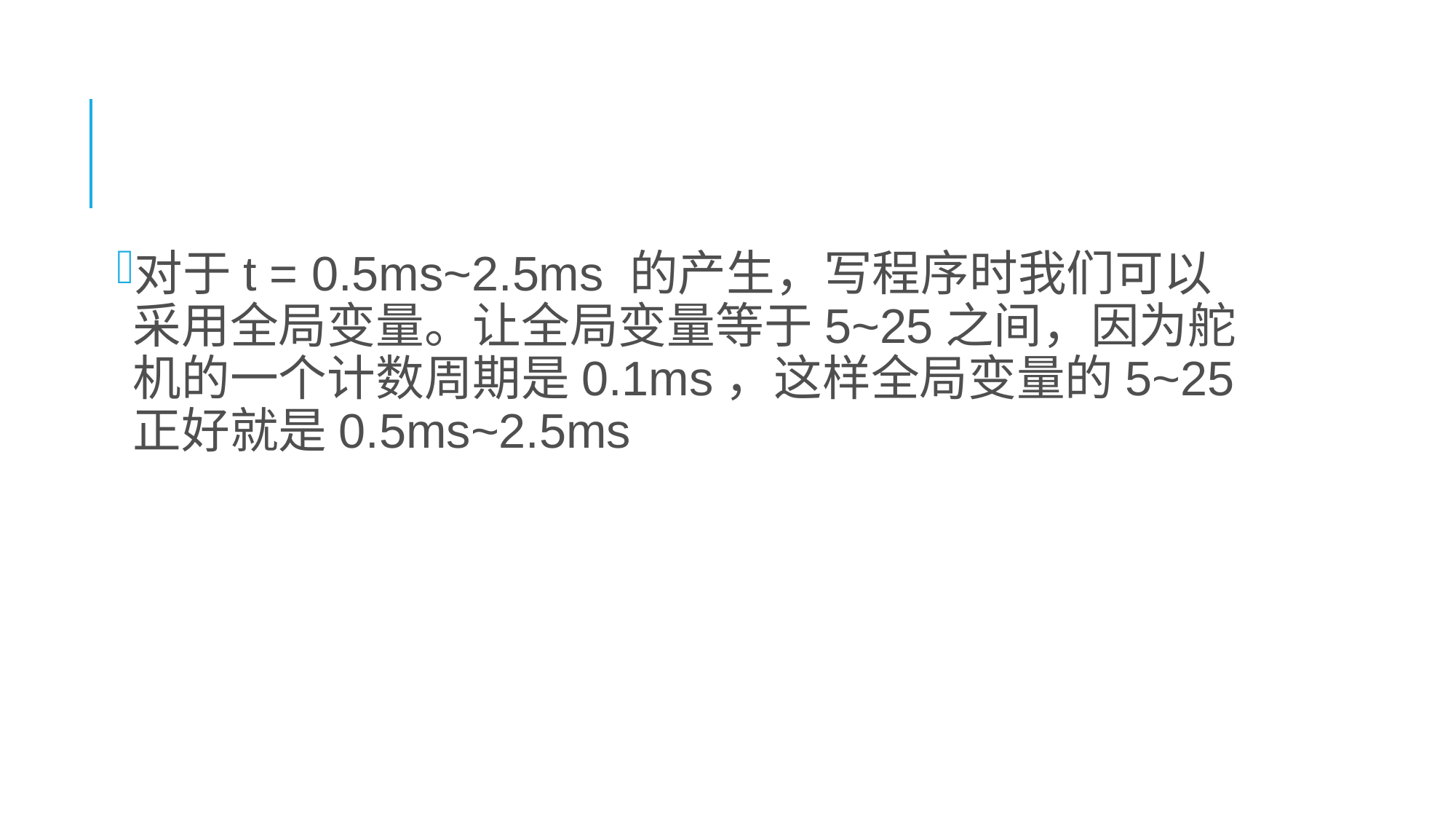

对于t = 0.5ms~2.5ms 的产生，写程序时我们可以采用全局变量。让全局变量等于5~25之间，因为舵机的一个计数周期是0.1ms，这样全局变量的5~25正好就是0.5ms~2.5ms